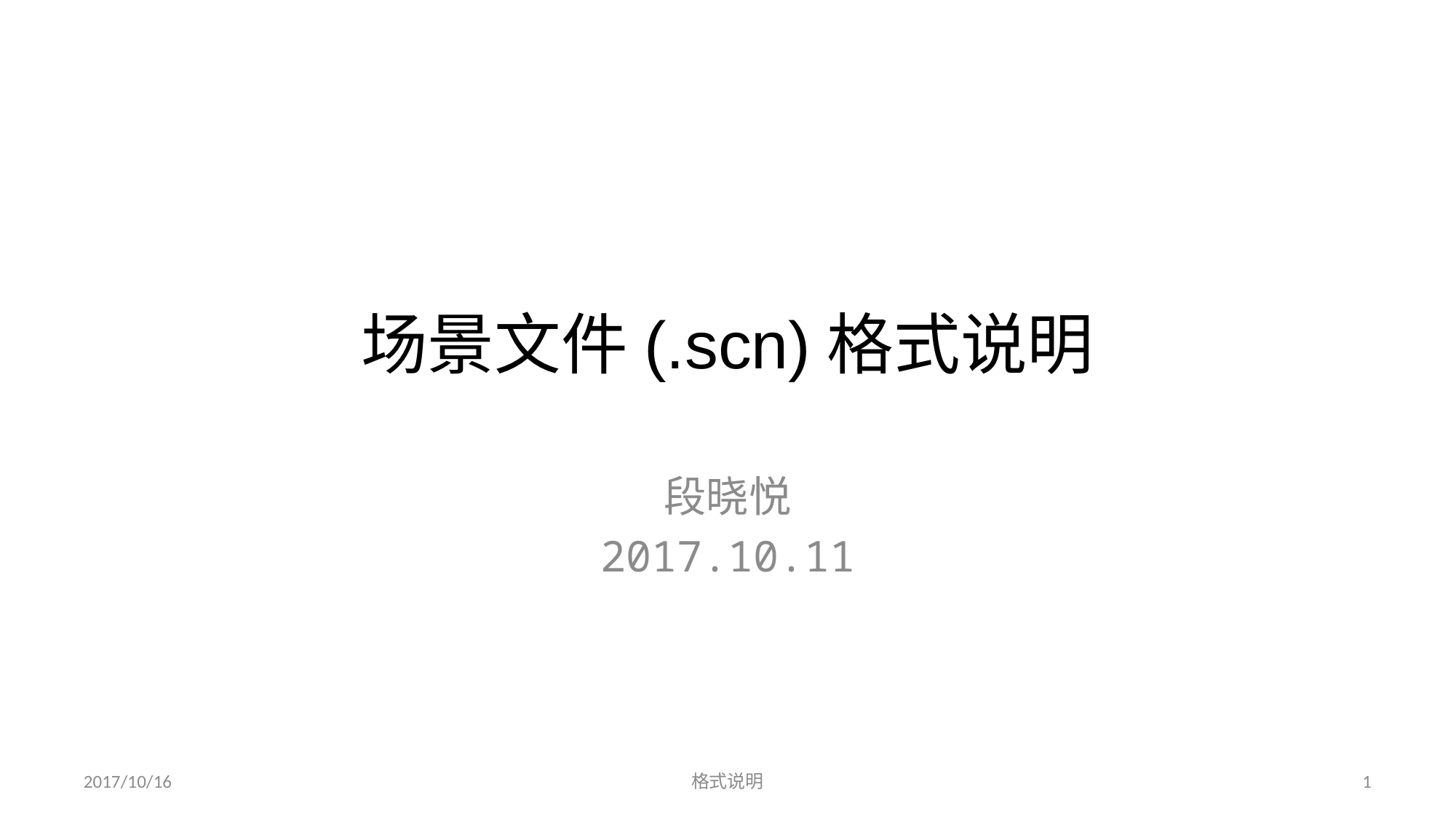

# 场景文件(.scn)格式说明
段晓悦
2017.10.11
2017/10/16
格式说明
1